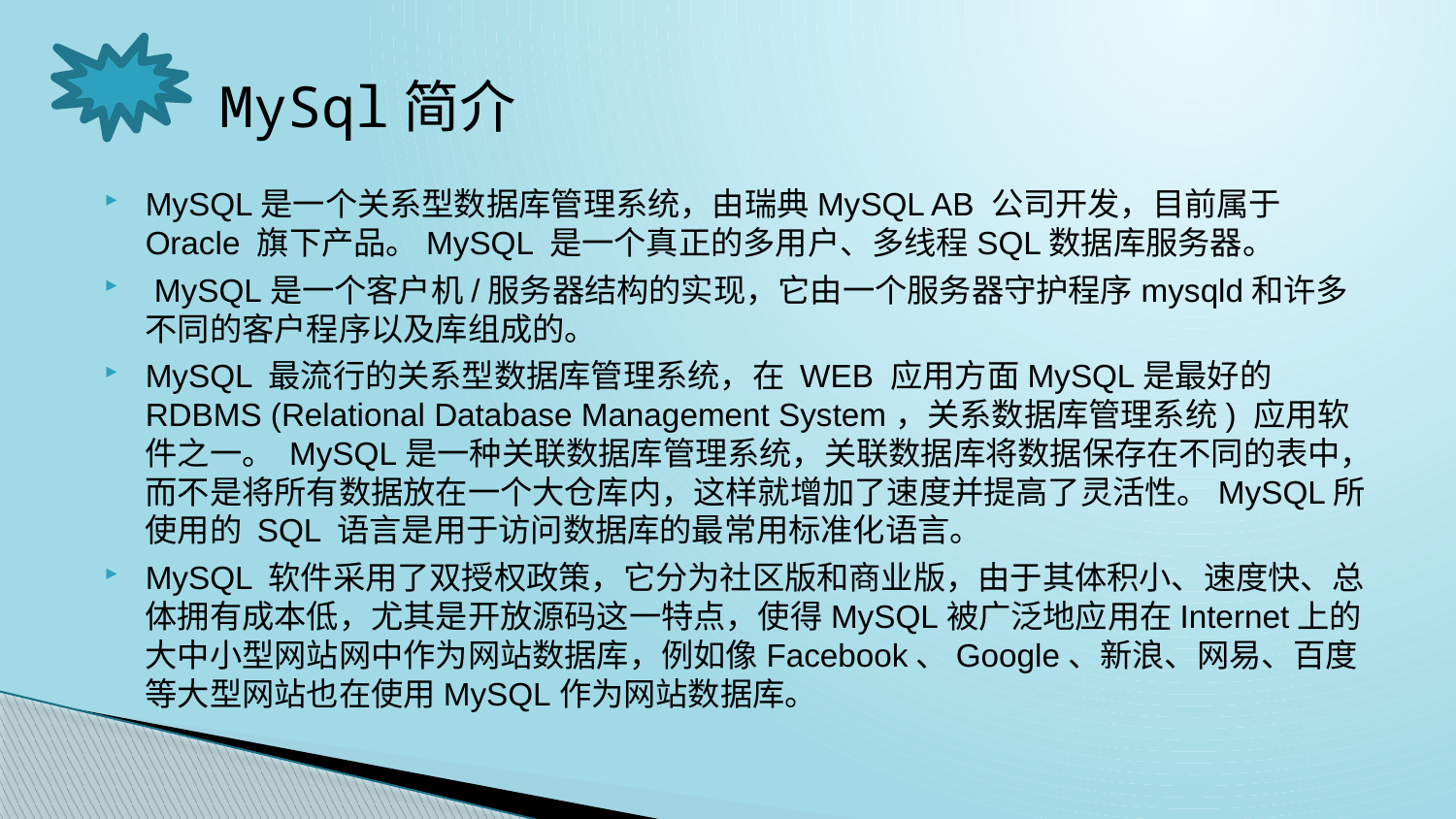

# MySql简介

MySQL是一个关系型数据库管理系统，由瑞典MySQL AB 公司开发，目前属于 Oracle 旗下产品。MySQL 是一个真正的多用户、多线程SQL数据库服务器。
 MySQL是一个客户机/服务器结构的实现，它由一个服务器守护程序mysqld和许多不同的客户程序以及库组成的。
MySQL 最流行的关系型数据库管理系统，在 WEB 应用方面MySQL是最好的 RDBMS (Relational Database Management System，关系数据库管理系统) 应用软件之一。 MySQL是一种关联数据库管理系统，关联数据库将数据保存在不同的表中，而不是将所有数据放在一个大仓库内，这样就增加了速度并提高了灵活性。MySQL所使用的 SQL 语言是用于访问数据库的最常用标准化语言。
MySQL 软件采用了双授权政策，它分为社区版和商业版，由于其体积小、速度快、总体拥有成本低，尤其是开放源码这一特点，使得MySQL被广泛地应用在Internet上的大中小型网站网中作为网站数据库，例如像Facebook、Google、新浪、网易、百度等大型网站也在使用MySQL作为网站数据库。
4